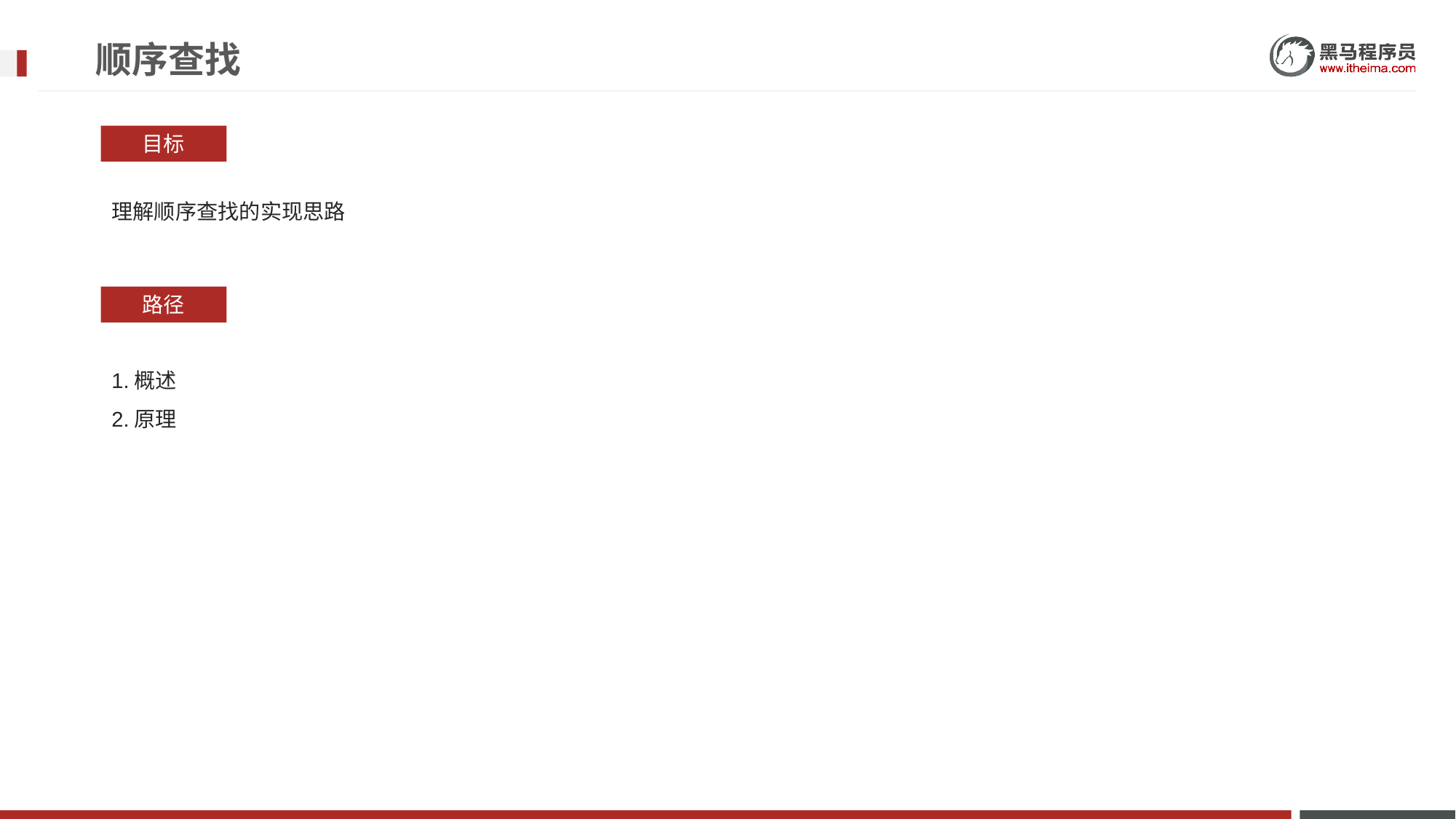

# 顺序查找
目标
理解顺序查找的实现思路
路径
1.概述
2.原理